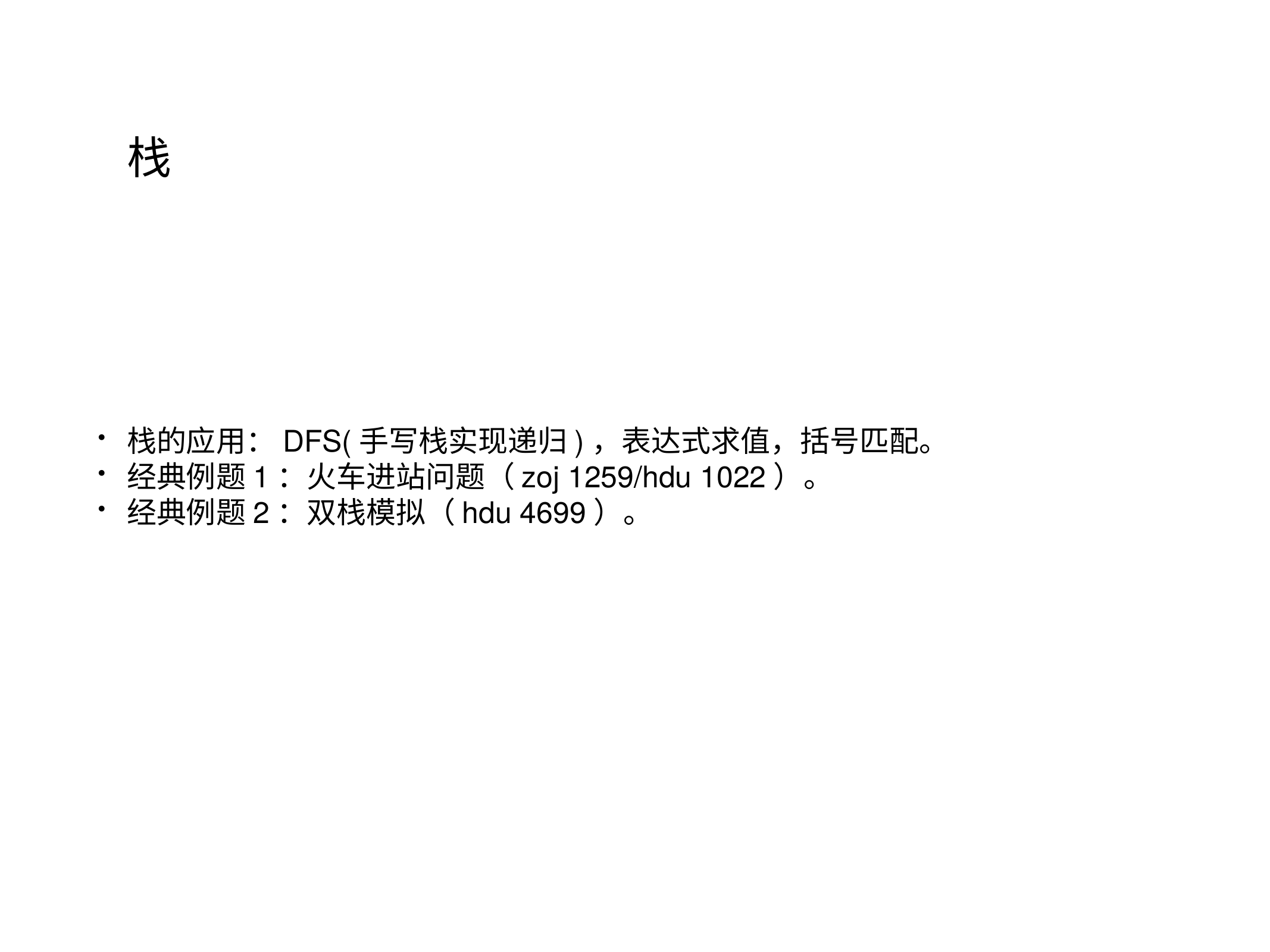

栈的应用：DFS(手写栈实现递归)，表达式求值，括号匹配。
经典例题1：火车进站问题（zoj 1259/hdu 1022）。
经典例题2：双栈模拟（hdu 4699）。
栈